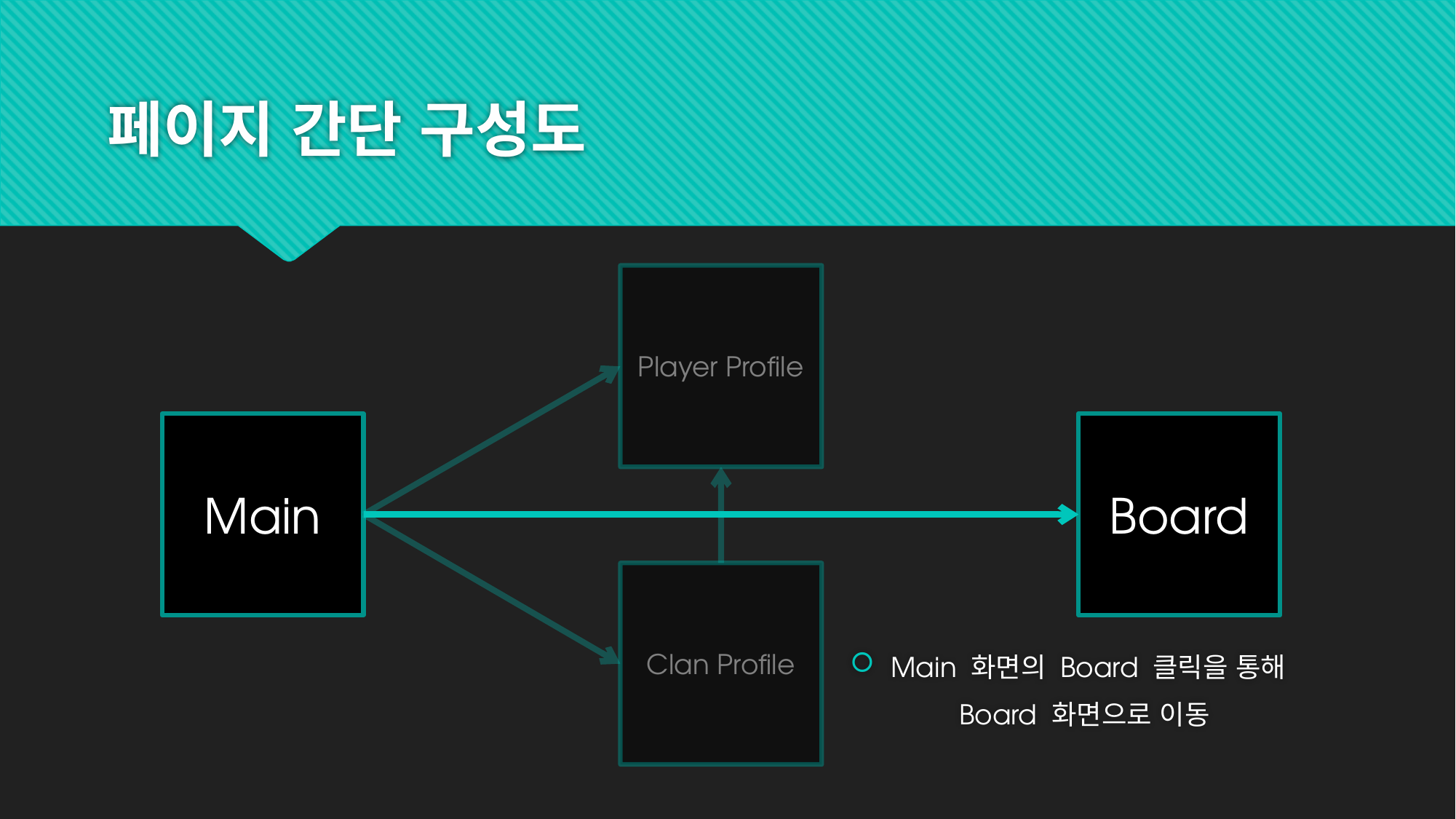

# 페이지 간단 구성도
Player Profile
Main
Board
Clan Profile
Main 화면의 Board 클릭을 통해
	Board 화면으로 이동